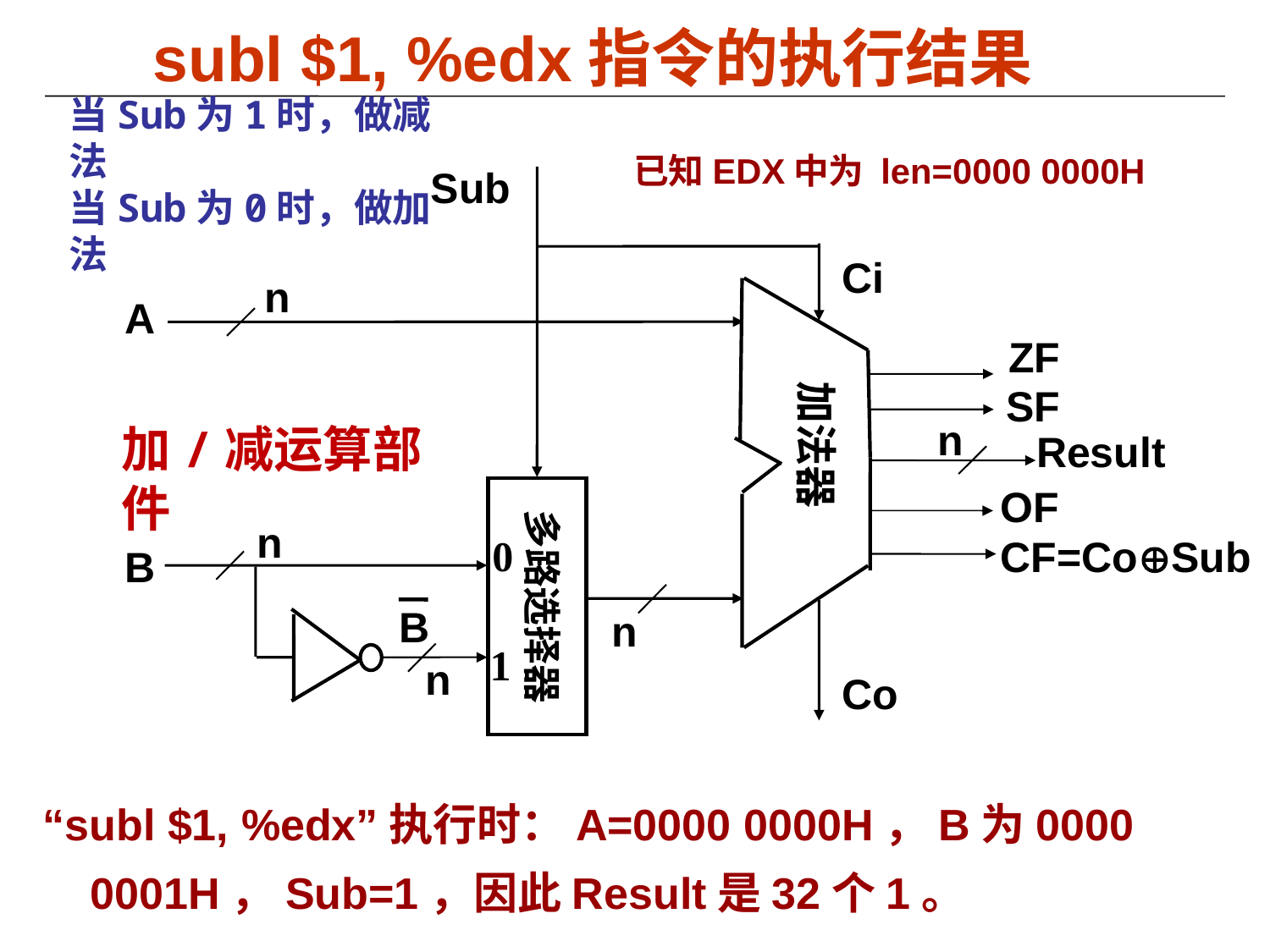

# subl $1, %edx指令的执行结果
当Sub为1时，做减法
当Sub为0时，做加法
Sub

Ci

n

A

ZF

SF

n

加/减运算部件
Result

加法器

OF

n

0
CF=Co⊕Sub
B

多路选择器
B

n

1

n

Co
已知EDX中为 len=0000 0000H
“subl $1, %edx”执行时：A=0000 0000H，B为0000 0001H，Sub=1，因此Result是32个1。